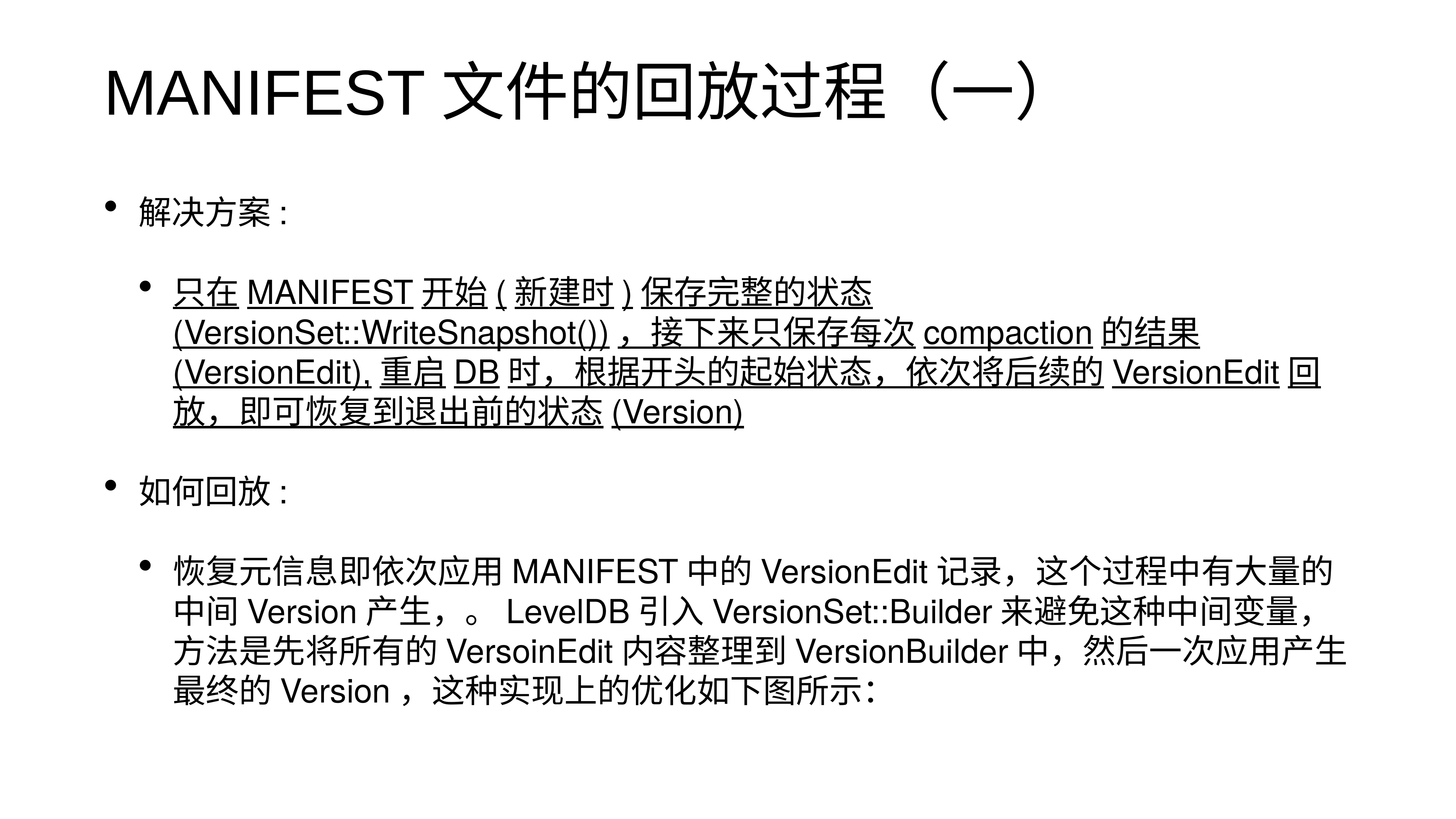

# MANIFEST文件的回放过程（一）
解决方案:
只在MANIFEST开始(新建时)保存完整的状态(VersionSet::WriteSnapshot())，接下来只保存每次compaction的结果(VersionEdit),重启DB时，根据开头的起始状态，依次将后续的VersionEdit回放，即可恢复到退出前的状态(Version)
如何回放:
恢复元信息即依次应用MANIFEST中的VersionEdit记录，这个过程中有大量的中间Version产生，。LevelDB引入VersionSet::Builder来避免这种中间变量，方法是先将所有的VersoinEdit内容整理到VersionBuilder中，然后一次应用产生最终的Version，这种实现上的优化如下图所示：